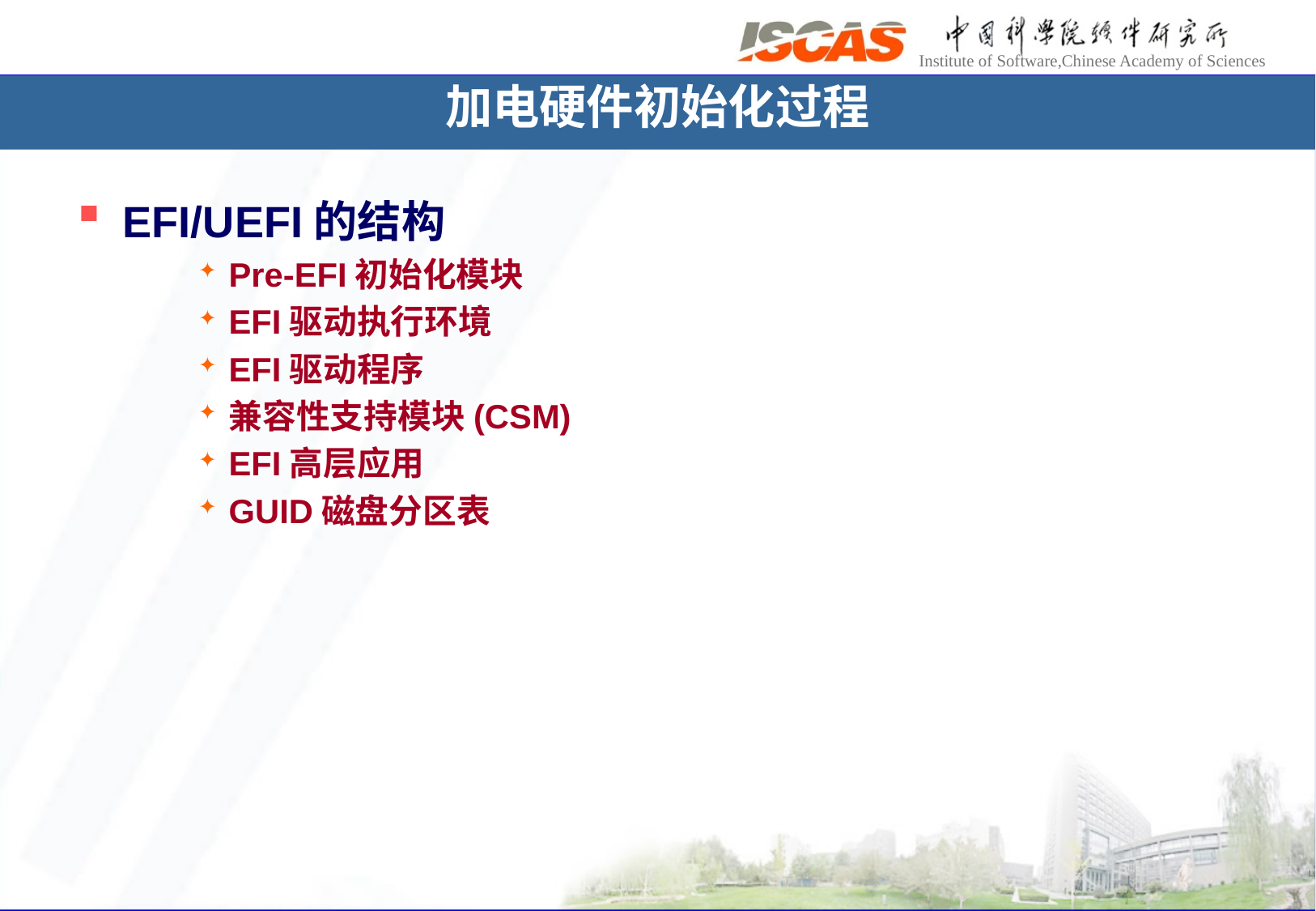

# 加电硬件初始化过程
EFI/UEFI的结构
Pre-EFI初始化模块
EFI驱动执行环境
EFI驱动程序
兼容性支持模块(CSM)
EFI高层应用
GUID磁盘分区表